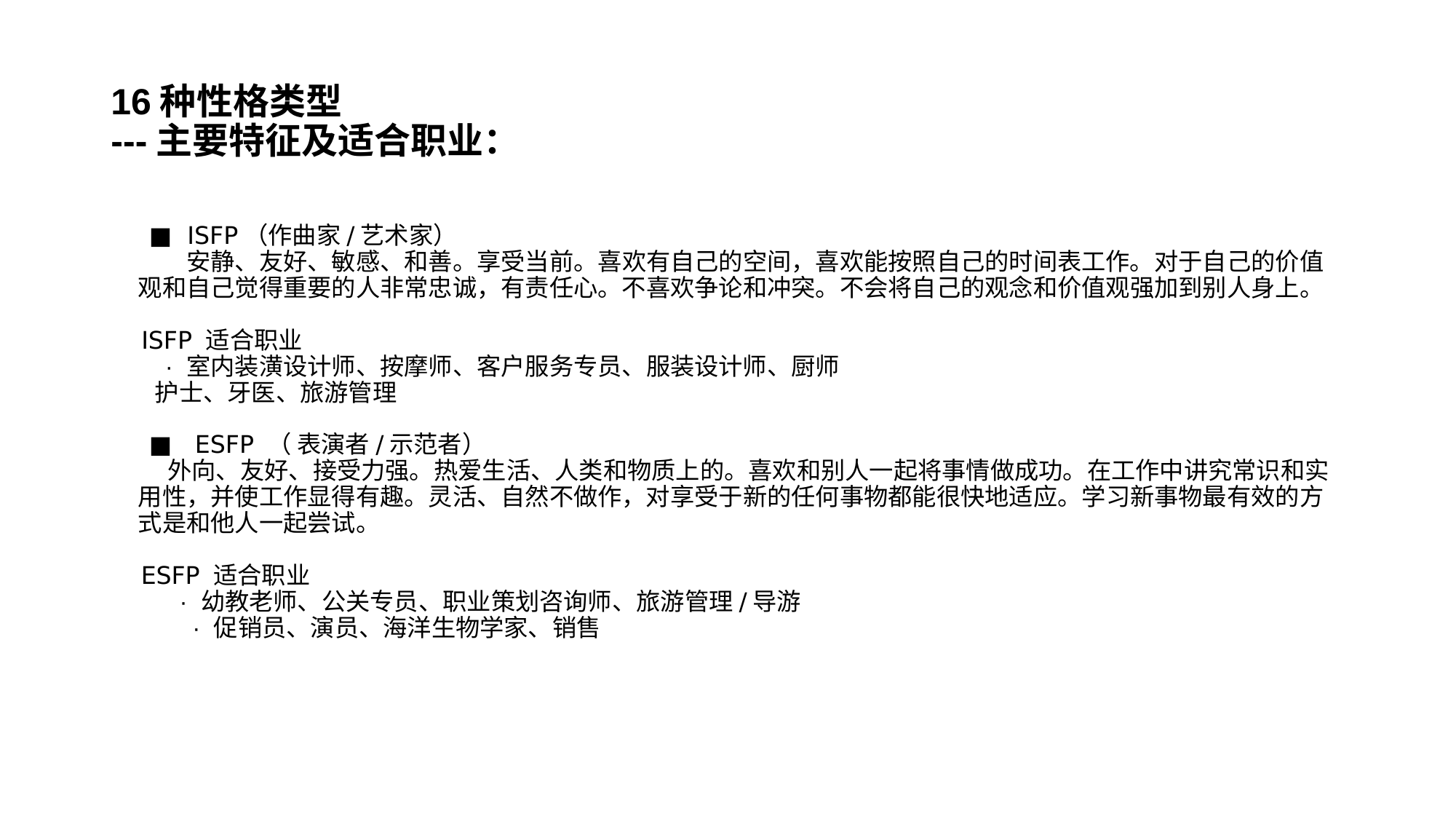

# 16种性格类型 ---主要特征及适合职业：
     ■  ISFP（作曲家/艺术家）
　　安静、友好、敏感、和善。享受当前。喜欢有自己的空间，喜欢能按照自己的时间表工作。对于自己的价值观和自己觉得重要的人非常忠诚，有责任心。不喜欢争论和冲突。不会将自己的观念和价值观强加到别人身上。

    ISFP 适合职业
　　· 室内装潢设计师、按摩师、客户服务专员、服装设计师、厨师
       护士、牙医、旅游管理
     ■   ESFP （ 表演者/示范者）
　      外向、友好、接受力强。热爱生活、人类和物质上的。喜欢和别人一起将事情做成功。在工作中讲究常识和实用性，并使工作显得有趣。灵活、自然不做作，对享受于新的任何事物都能很快地适应。学习新事物最有效的方式是和他人一起尝试。
　ESFP 适合职业
      　· 幼教老师、公关专员、职业策划咨询师、旅游管理/导游
　　· 促销员、演员、海洋生物学家、销售